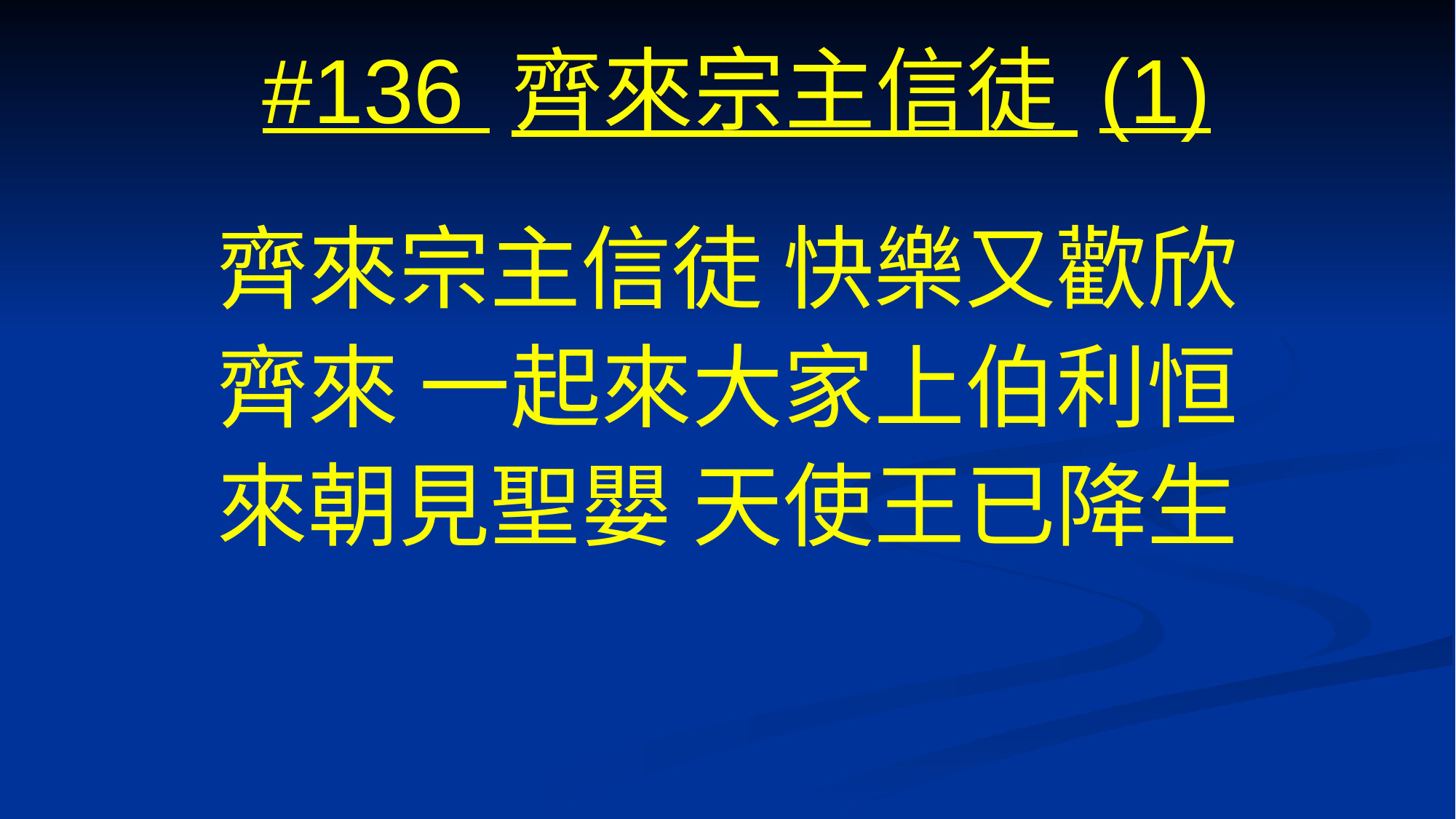

# #136 齊來宗主信徒 (1)
齊來宗主信徒 快樂又歡欣
齊來 一起來大家上伯利恒
來朝見聖嬰 天使王已降生